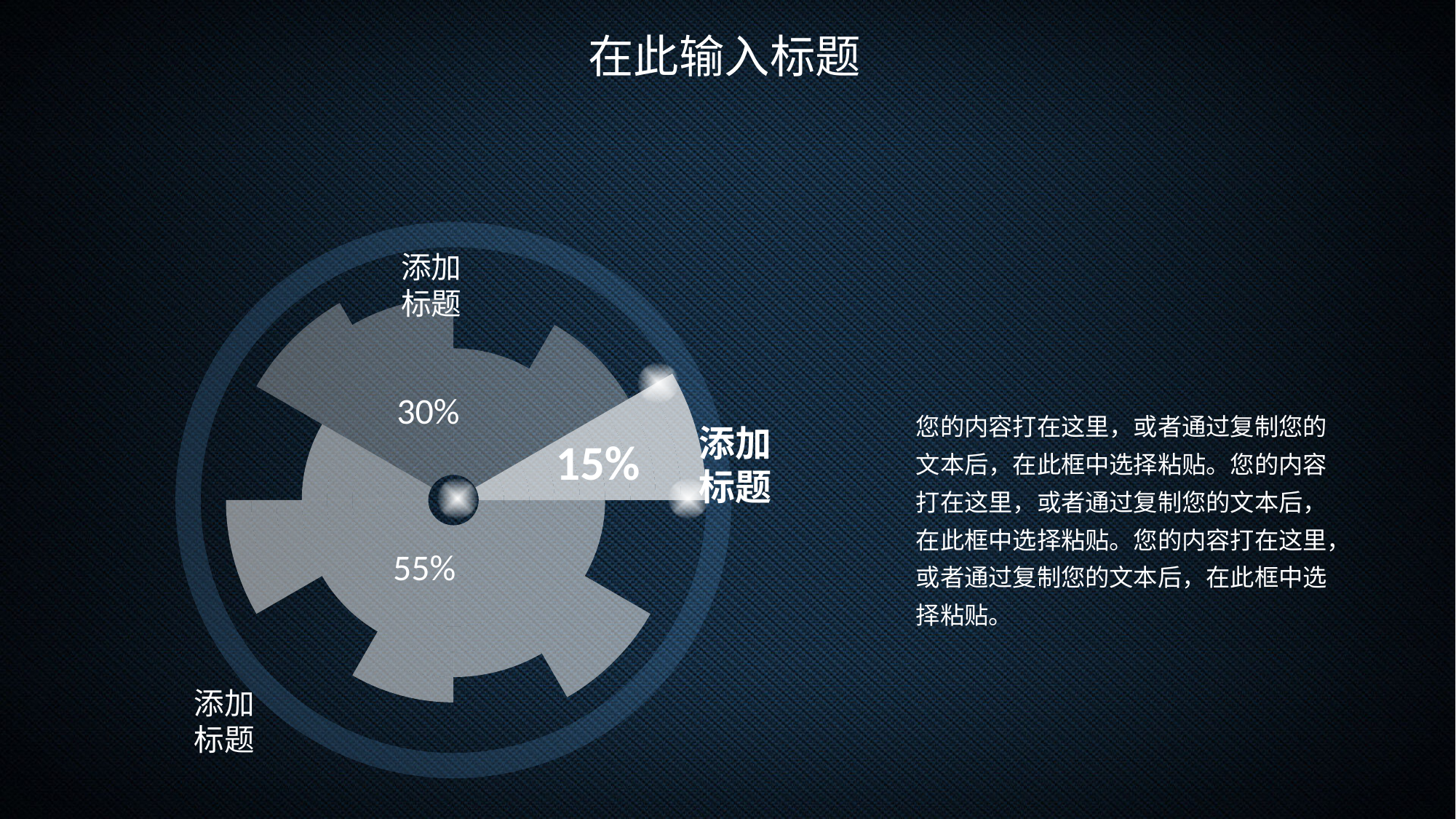

在此输入标题

### Chart

| Category | 1 | 2 | 3 | 4 | 5 | 6 | 7 | 8 | 9 | 10 |
|---|---|---|---|---|---|---|---|---|---|---|
| 1 | 1.0 | 1.0 | 1.0 | 1.0 | 1.0 | 1.0 | 1.0 | 1.0 | 1.0 | 1.0 |
| 2 | 1.0 | 1.0 | 1.0 | 1.0 | 1.0 | 1.0 | 1.0 | 1.0 | 1.0 | 1.0 |
| 3 | 1.0 | 1.0 | 1.0 | 1.0 | 1.0 | 1.0 | 1.0 | 1.0 | 1.0 | 1.0 |
| 4 | 1.0 | 1.0 | 1.0 | 1.0 | 1.0 | 1.0 | 1.0 | 1.0 | 1.0 | 1.0 |
| 5 | 1.0 | 1.0 | 1.0 | 1.0 | 1.0 | 1.0 | 1.0 | 1.0 | 1.0 | 1.0 |
| 6 | 1.0 | 1.0 | 1.0 | 1.0 | 1.0 | 1.0 | 1.0 | 1.0 | 1.0 | 1.0 |
| 7 | 1.0 | 1.0 | 1.0 | 1.0 | 1.0 | 1.0 | 1.0 | 1.0 | 1.0 | 1.0 |
| 8 | 1.0 | 1.0 | 1.0 | 1.0 | 1.0 | 1.0 | 1.0 | 1.0 | 1.0 | 1.0 |
| 9 | 1.0 | 1.0 | 1.0 | 1.0 | 1.0 | 1.0 | 1.0 | 1.0 | 1.0 | 1.0 |
| 10 | 1.0 | 1.0 | 1.0 | 1.0 | 1.0 | 1.0 | 1.0 | 1.0 | 1.0 | 1.0 |
| 11 | 1.0 | 1.0 | 1.0 | 1.0 | 1.0 | 1.0 | 1.0 | 1.0 | 1.0 | 1.0 |
| 12 | 1.0 | 1.0 | 1.0 | 1.0 | 1.0 | 1.0 | 1.0 | 1.0 | 1.0 | 1.0 |
添加
标题

30%
您的内容打在这里，或者通过复制您的文本后，在此框中选择粘贴。您的内容打在这里，或者通过复制您的文本后，在此框中选择粘贴。您的内容打在这里，或者通过复制您的文本后，在此框中选择粘贴。
添加
标题
15%

55%
添加
标题